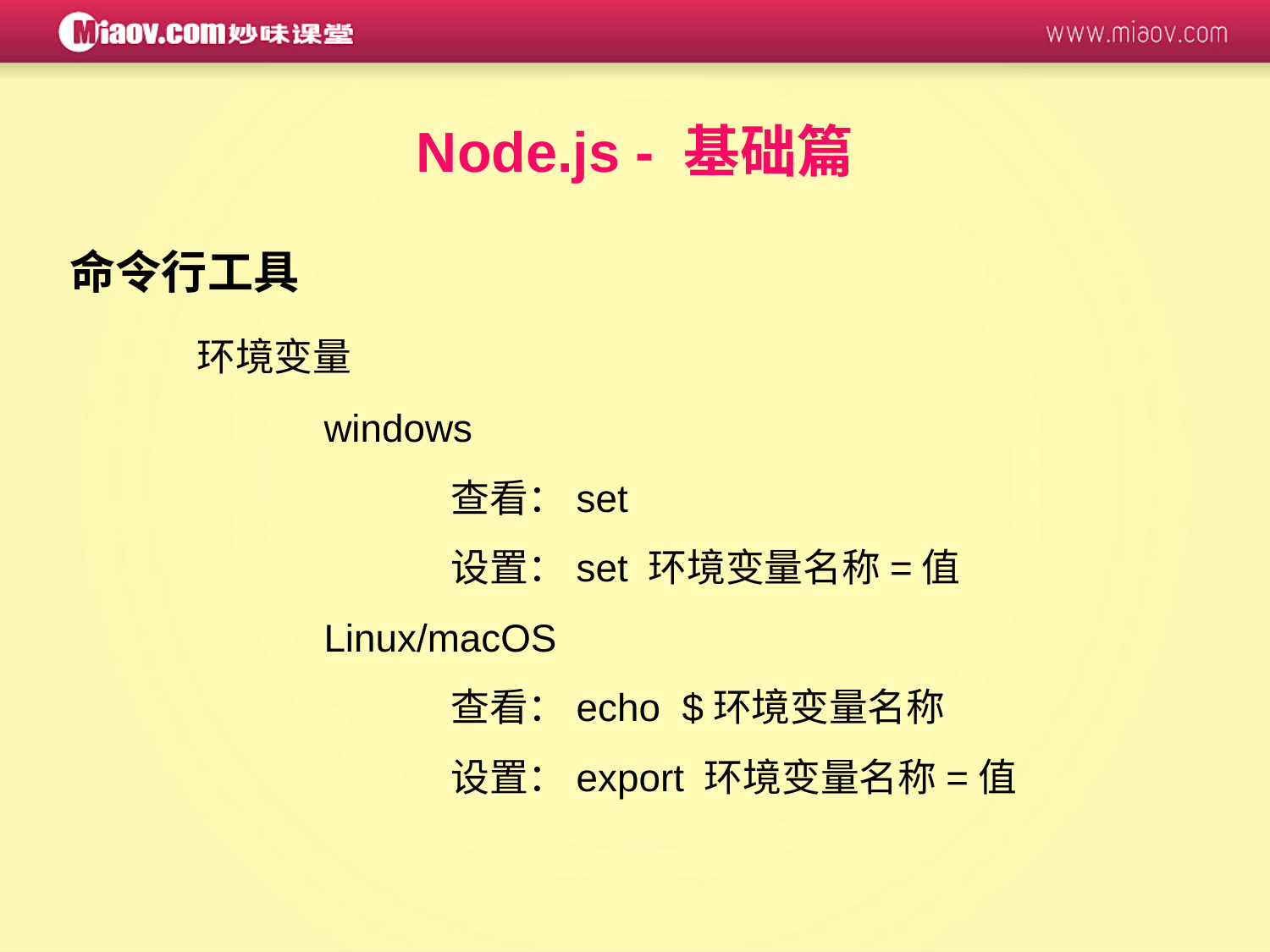

Node.js - 基础篇
命令行工具
	环境变量
		windows
			查看：set
			设置：set 环境变量名称=值
		Linux/macOS
			查看：echo  $环境变量名称
			设置：export 环境变量名称=值